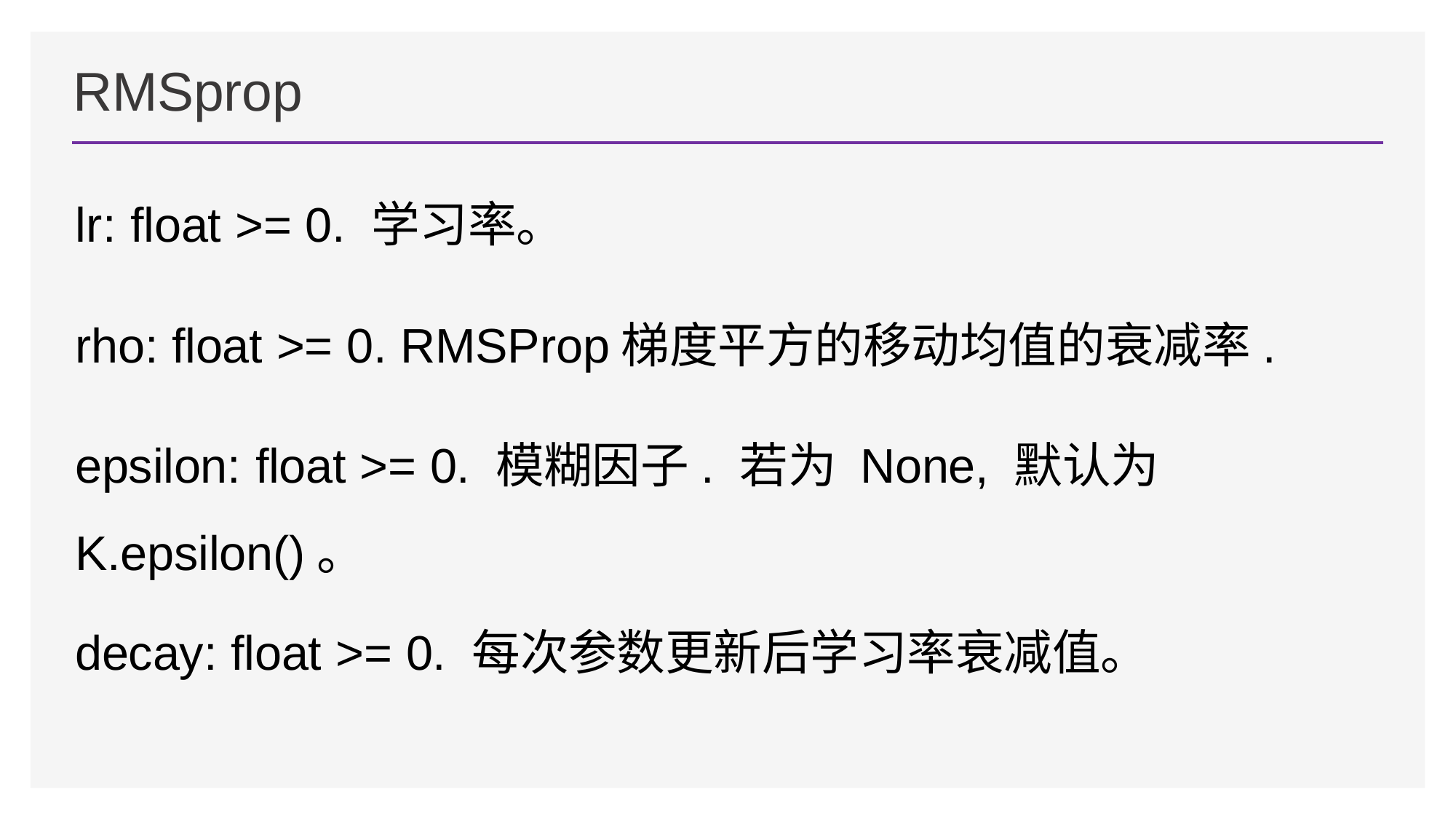

# RMSprop
lr: float >= 0. 学习率。
rho: float >= 0. RMSProp梯度平方的移动均值的衰减率.  epsilon: float >= 0. 模糊因子. 若为 None, 默认为
K.epsilon()。

decay: float >= 0. 每次参数更新后学习率衰减值。